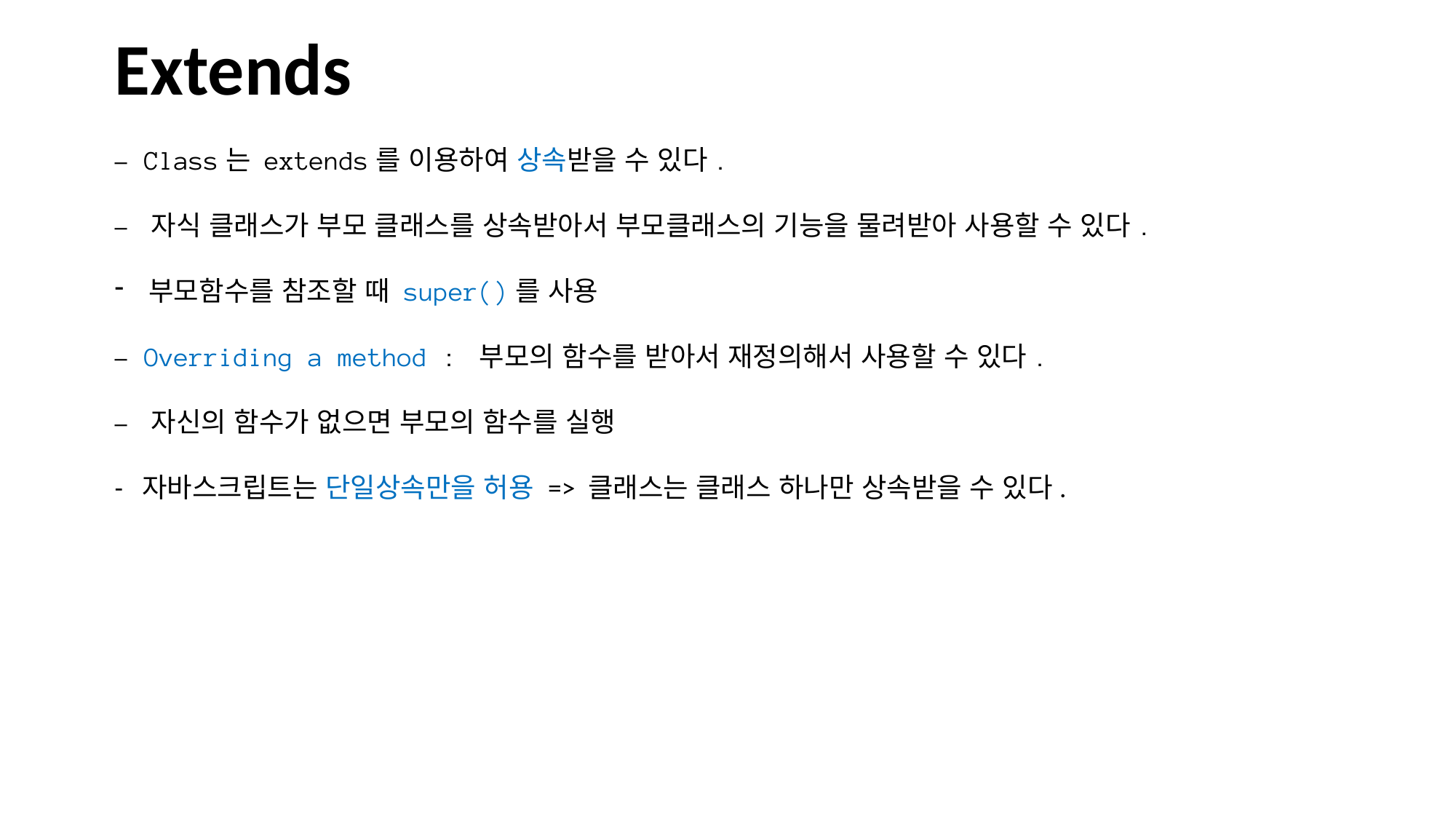

Extends

- Class는 extends를 이용하여 상속받을 수 있다.
- 자식 클래스가 부모 클래스를 상속받아서 부모클래스의 기능을 물려받아 사용할 수 있다.

부모함수를 참조할 때 super()를 사용

- Overriding a method : 부모의 함수를 받아서 재정의해서 사용할 수 있다.
- 자신의 함수가 없으면 부모의 함수를 실행

-  자바스크립트는 단일상속만을 허용 => 클래스는 클래스 하나만 상속받을 수 있다.